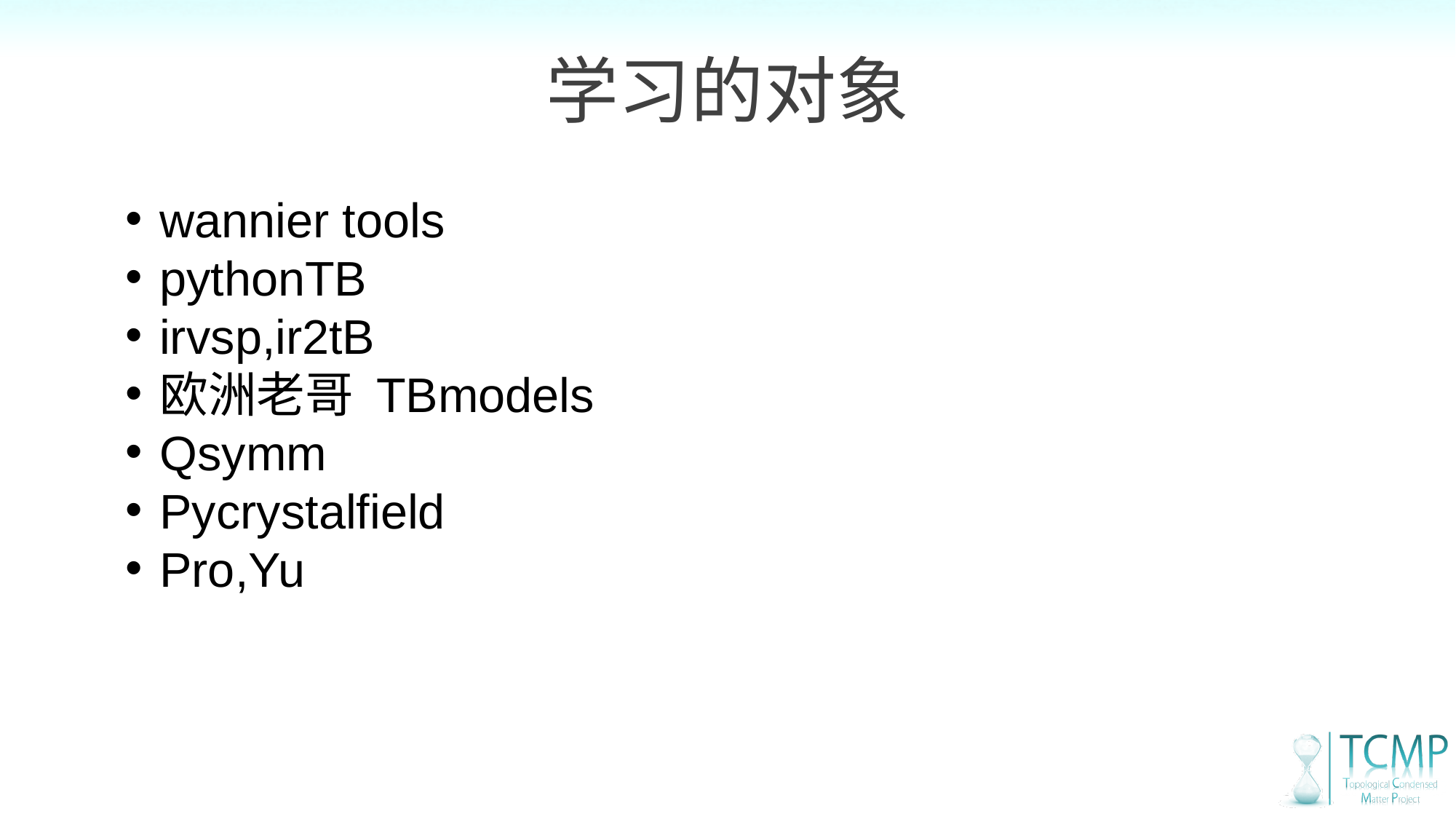

学习的对象

wannier tools
pythonTB
irvsp,ir2tB
欧洲老哥 TBmodels
Qsymm
Pycrystalfield
Pro,Yu